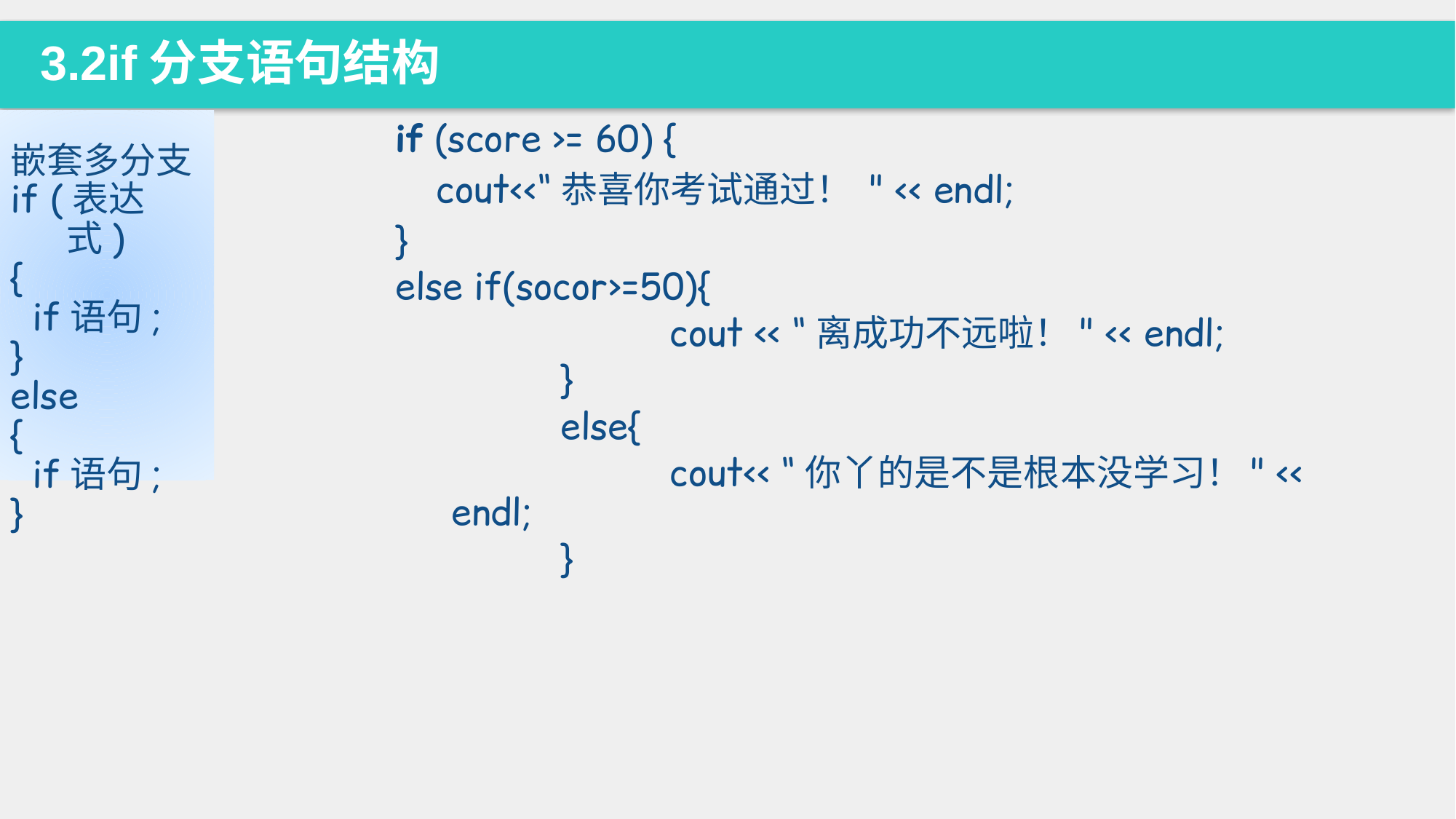

3.2if分支语句结构
嵌套多分支
if (表达式)
{
  if语句;
}
else
{
  if语句;
}
if (score >= 60) {
	cout<<“恭喜你考试通过！ " << endl;
}
else if(socor>=50){
  			cout << “离成功不远啦！" << endl;
		}
		else{
			cout<< “你丫的是不是根本没学习！" << endl;
		}